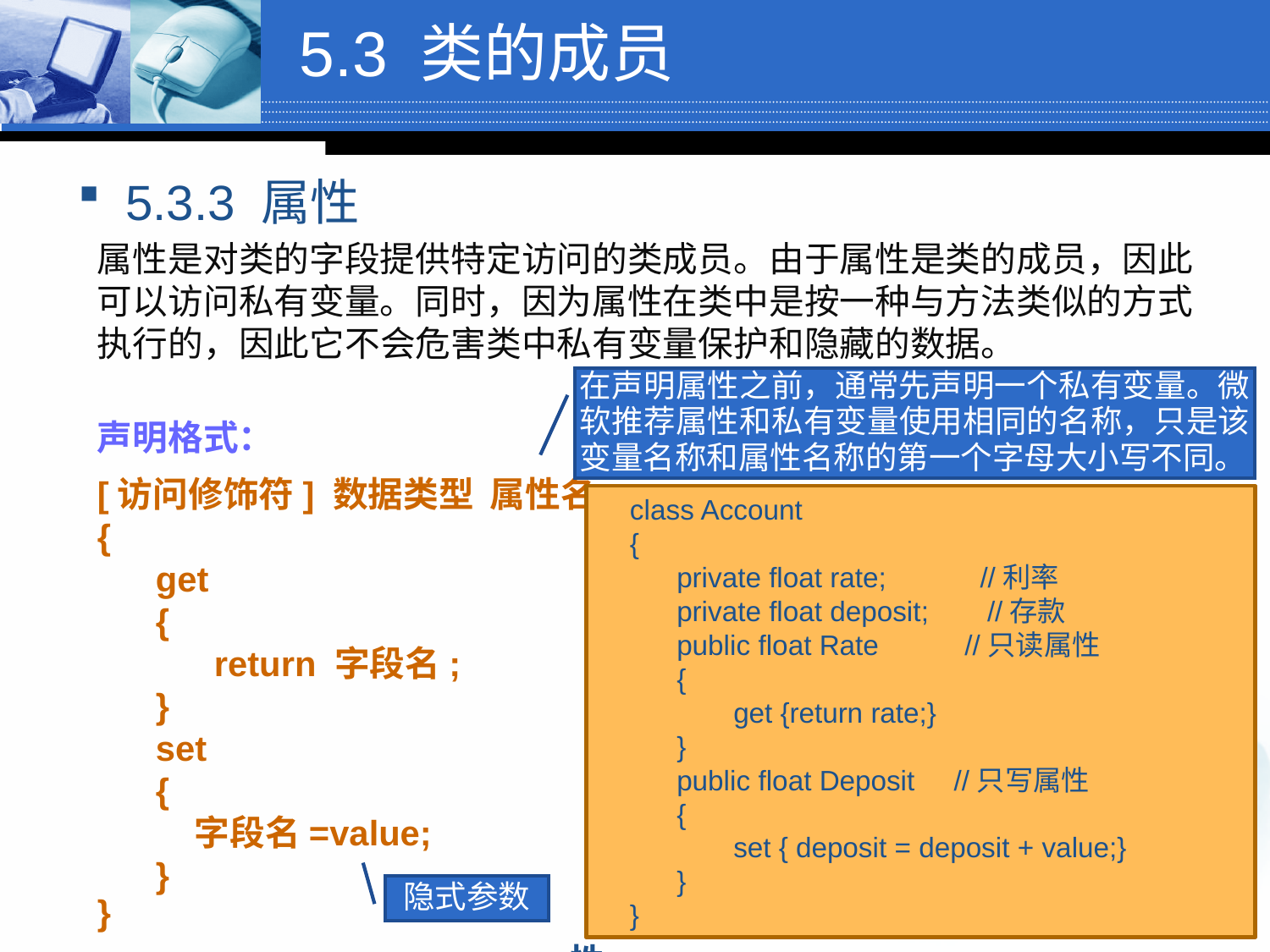

# 5.3 类的成员
5.3.3 属性
属性是对类的字段提供特定访问的类成员。由于属性是类的成员，因此可以访问私有变量。同时，因为属性在类中是按一种与方法类似的方式执行的，因此它不会危害类中私有变量保护和隐藏的数据。
在声明属性之前，通常先声明一个私有变量。微软推荐属性和私有变量使用相同的名称，只是该变量名称和属性名称的第一个字母大小写不同。
声明格式：
[访问修饰符] 数据类型  属性名
{
      get
      {
            return 字段名;
      }
      set
      {
           字段名=value;
      }
}
get语句与set语句称为属性的访问器。
get访问器用于获取属性值；
set访问器用于修改属性值；
它们可以有不同的访问级别。
读/写属性：同时包含get和set访问器
只读属性：只包含get访问器
只写属性：只包含set访问器的属性
    class Account
    {
          private float rate;            //利率
          private float deposit;	 //存款
          public float Rate           //只读属性
          {
	 get {return rate;}
          }
          public float Deposit     //只写属性
          {
	 set { deposit = deposit + value;}
          }
    }
隐式参数
【例4-4】完善Circle类，增加Radius属性